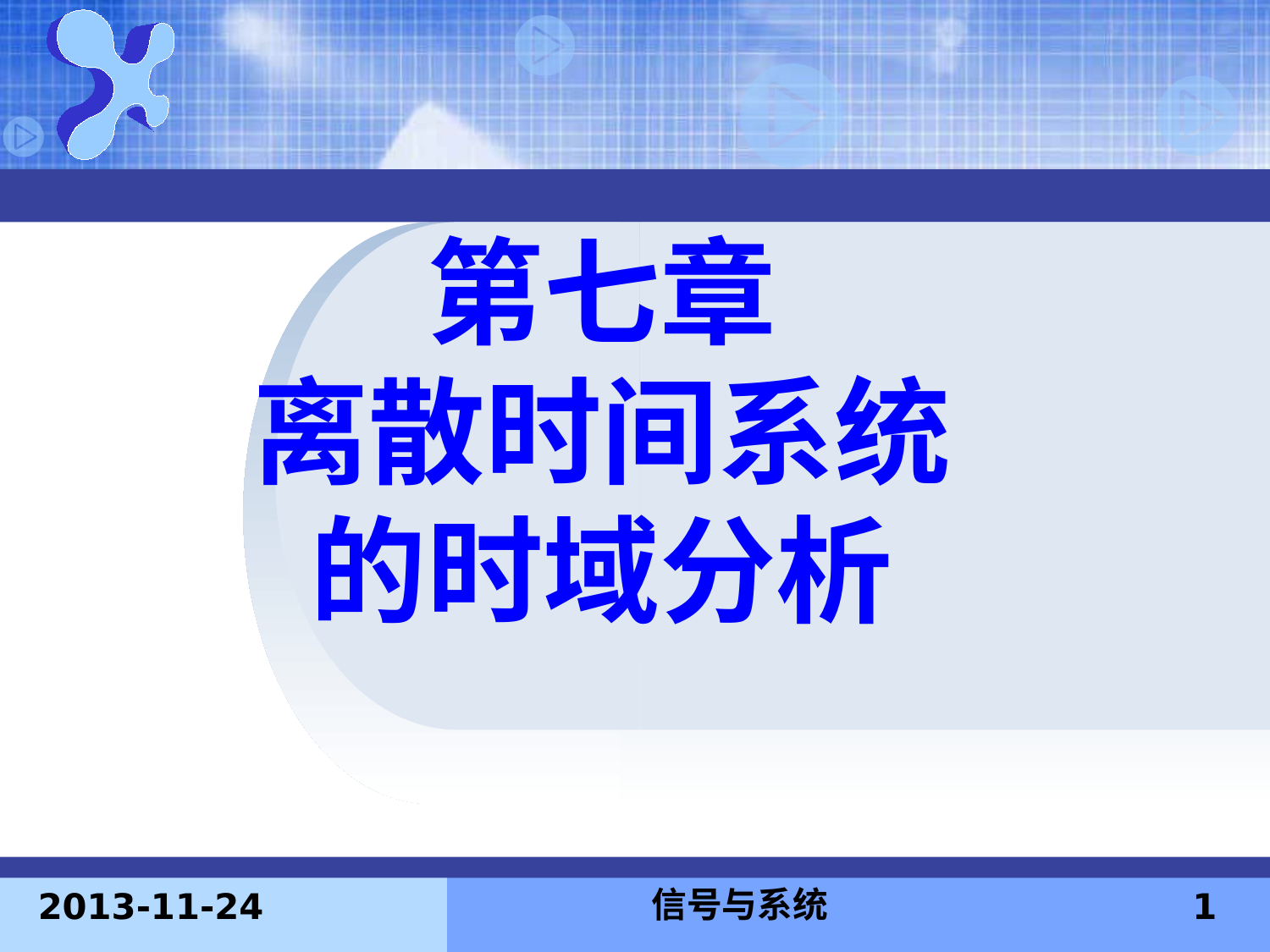

# 第七章 离散时间系统 的时域分析
信号与系统
2013-11-24
1